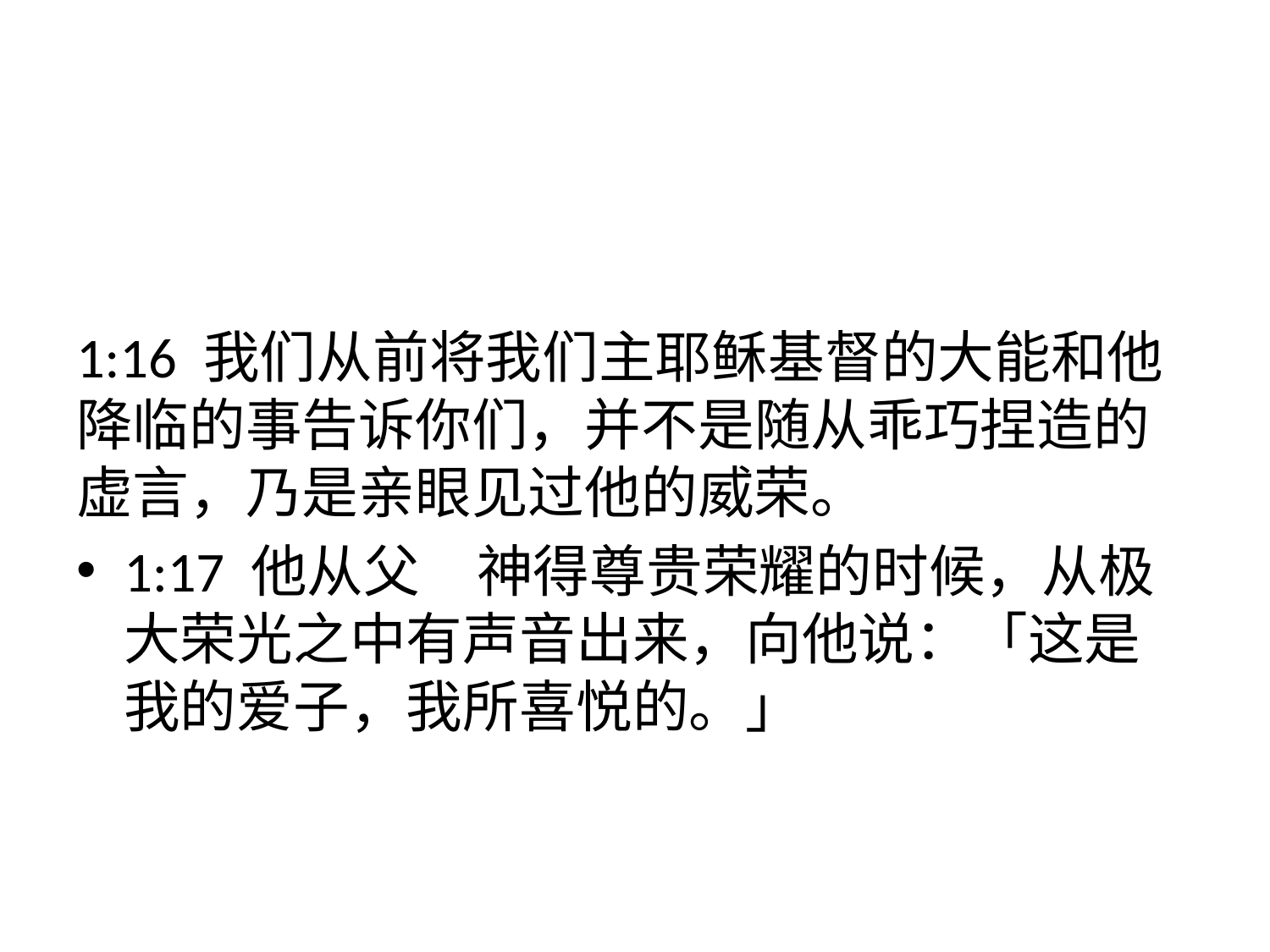

#

1:16 我们从前将我们主耶稣基督的大能和他降临的事告诉你们，并不是随从乖巧捏造的虚言，乃是亲眼见过他的威荣。
1:17 他从父　神得尊贵荣耀的时候，从极大荣光之中有声音出来，向他说：「这是我的爱子，我所喜悦的。」